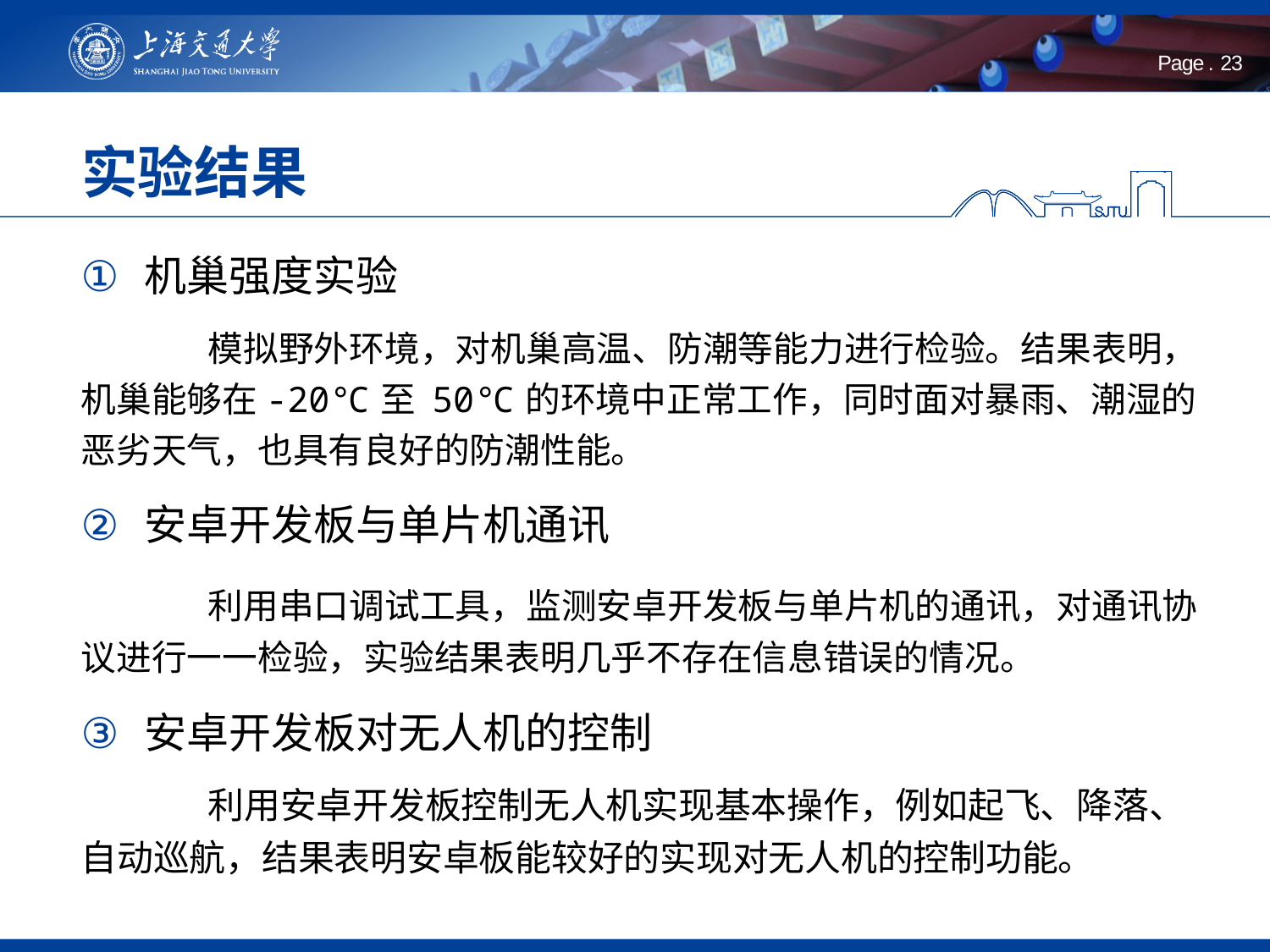

# 实验结果
机巢强度实验
	模拟野外环境，对机巢高温、防潮等能力进行检验。结果表明，机巢能够在-20℃至 50℃的环境中正常工作，同时面对暴雨、潮湿的恶劣天气，也具有良好的防潮性能。
安卓开发板与单片机通讯
	利用串口调试工具，监测安卓开发板与单片机的通讯，对通讯协议进行一一检验，实验结果表明几乎不存在信息错误的情况。
安卓开发板对无人机的控制
	利用安卓开发板控制无人机实现基本操作，例如起飞、降落、自动巡航，结果表明安卓板能较好的实现对无人机的控制功能。